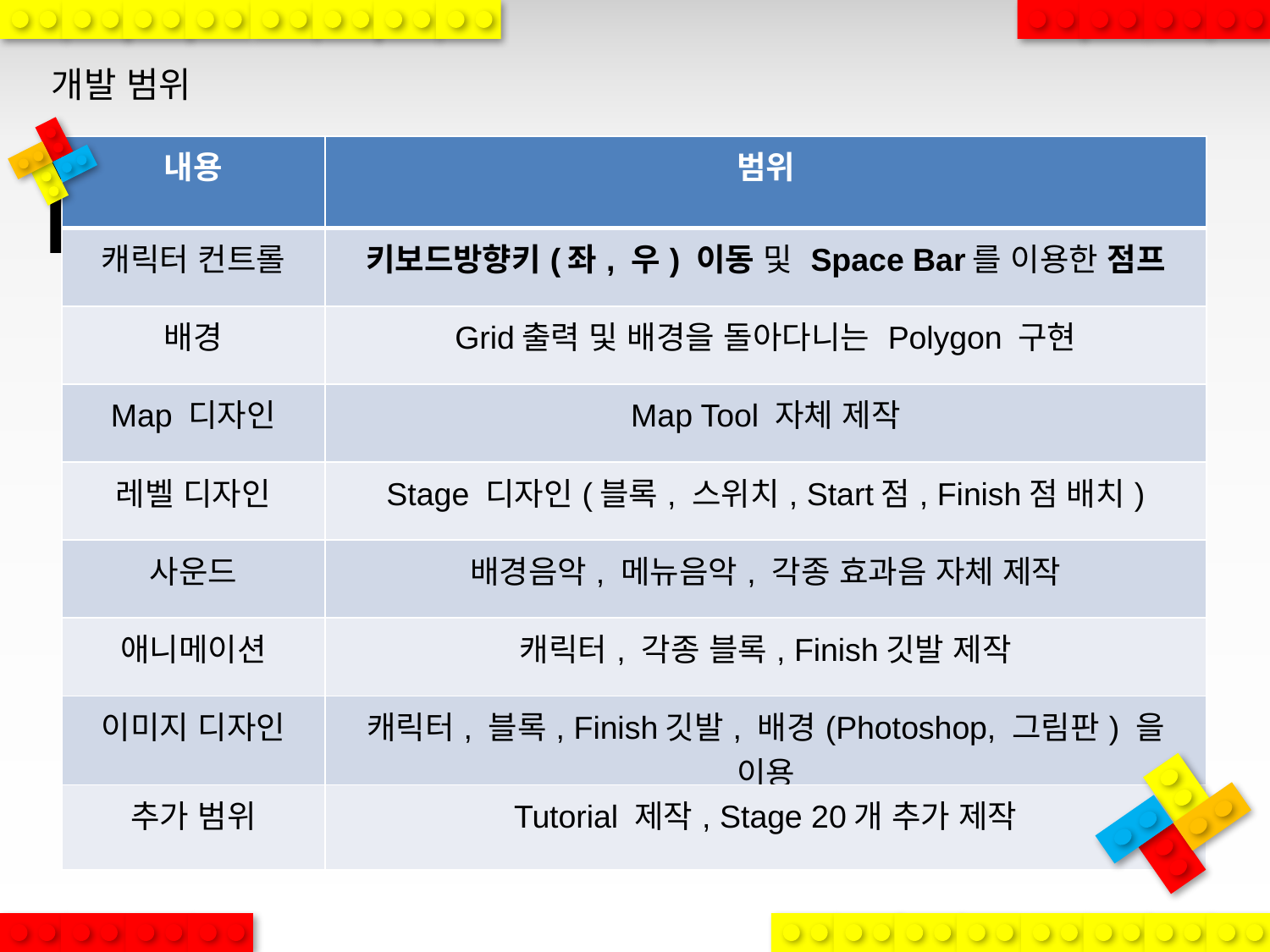

개발 범위
1

| 내용 | 범위 |
| --- | --- |
| 캐릭터 컨트롤 | 키보드방향키(좌, 우) 이동 및 Space Bar를 이용한 점프 |
| 배경 | Grid출력 및 배경을 돌아다니는 Polygon 구현 |
| Map 디자인 | Map Tool 자체 제작 |
| 레벨 디자인 | Stage 디자인(블록, 스위치, Start점, Finish점 배치) |
| 사운드 | 배경음악, 메뉴음악, 각종 효과음 자체 제작 |
| 애니메이션 | 캐릭터, 각종 블록, Finish깃발 제작 |
| 이미지 디자인 | 캐릭터, 블록, Finish깃발, 배경(Photoshop, 그림판) 을 이용 |
| 추가 범위 | Tutorial 제작, Stage 20개 추가 제작 |